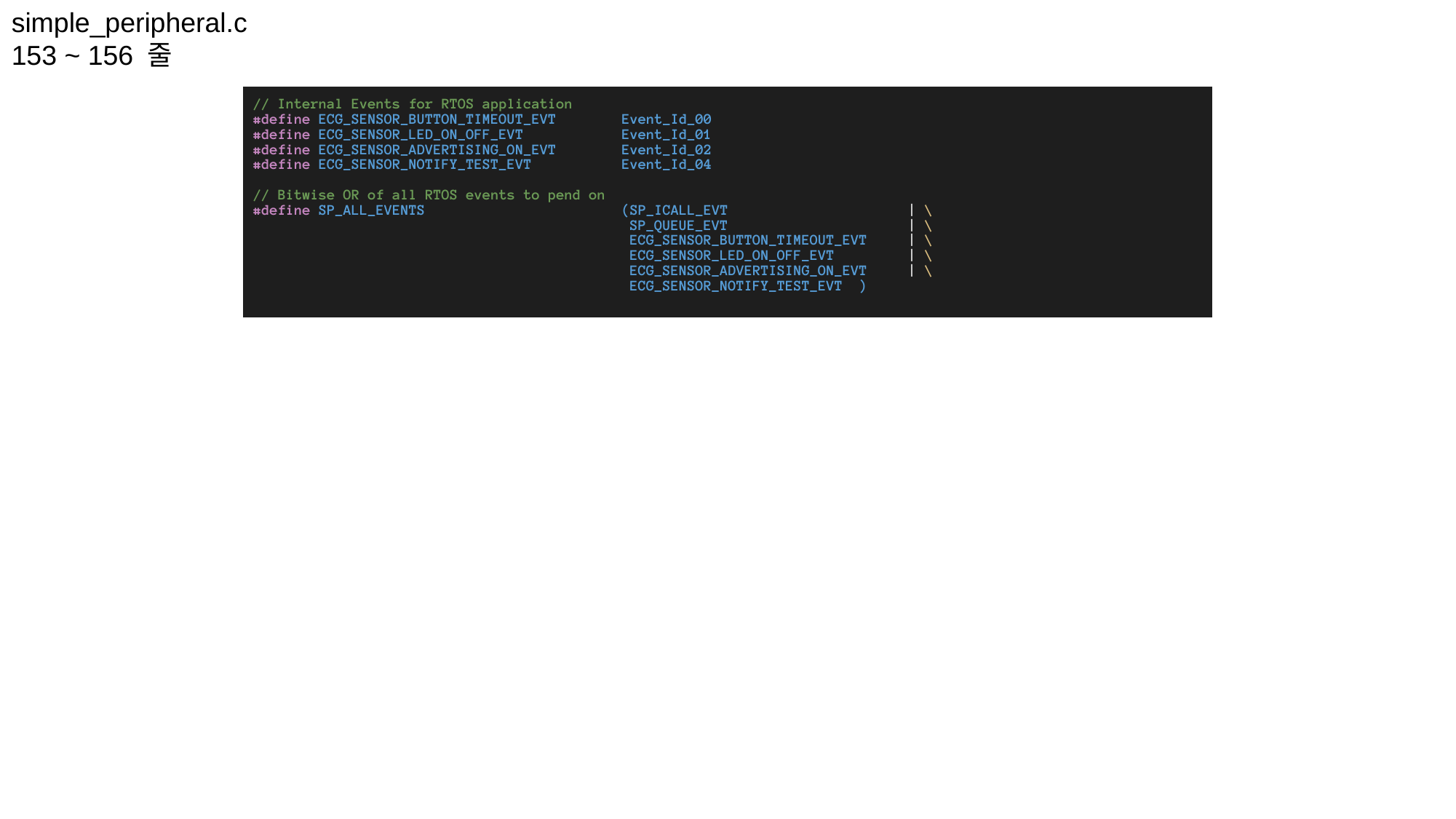

simple_peripheral.c
153 ~ 156 줄
| // Internal Events for RTOS application #define ECG\_SENSOR\_BUTTON\_TIMEOUT\_EVT        Event\_Id\_00 #define ECG\_SENSOR\_LED\_ON\_OFF\_EVT            Event\_Id\_01 #define ECG\_SENSOR\_ADVERTISING\_ON\_EVT        Event\_Id\_02 #define ECG\_SENSOR\_NOTIFY\_TEST\_EVT           Event\_Id\_04 // Bitwise OR of all RTOS events to pend on #define SP\_ALL\_EVENTS                        (SP\_ICALL\_EVT                      | \                                               SP\_QUEUE\_EVT                      | \                                               ECG\_SENSOR\_BUTTON\_TIMEOUT\_EVT     | \                                               ECG\_SENSOR\_LED\_ON\_OFF\_EVT         | \                                               ECG\_SENSOR\_ADVERTISING\_ON\_EVT     | \                                               ECG\_SENSOR\_NOTIFY\_TEST\_EVT  ) |
| --- |